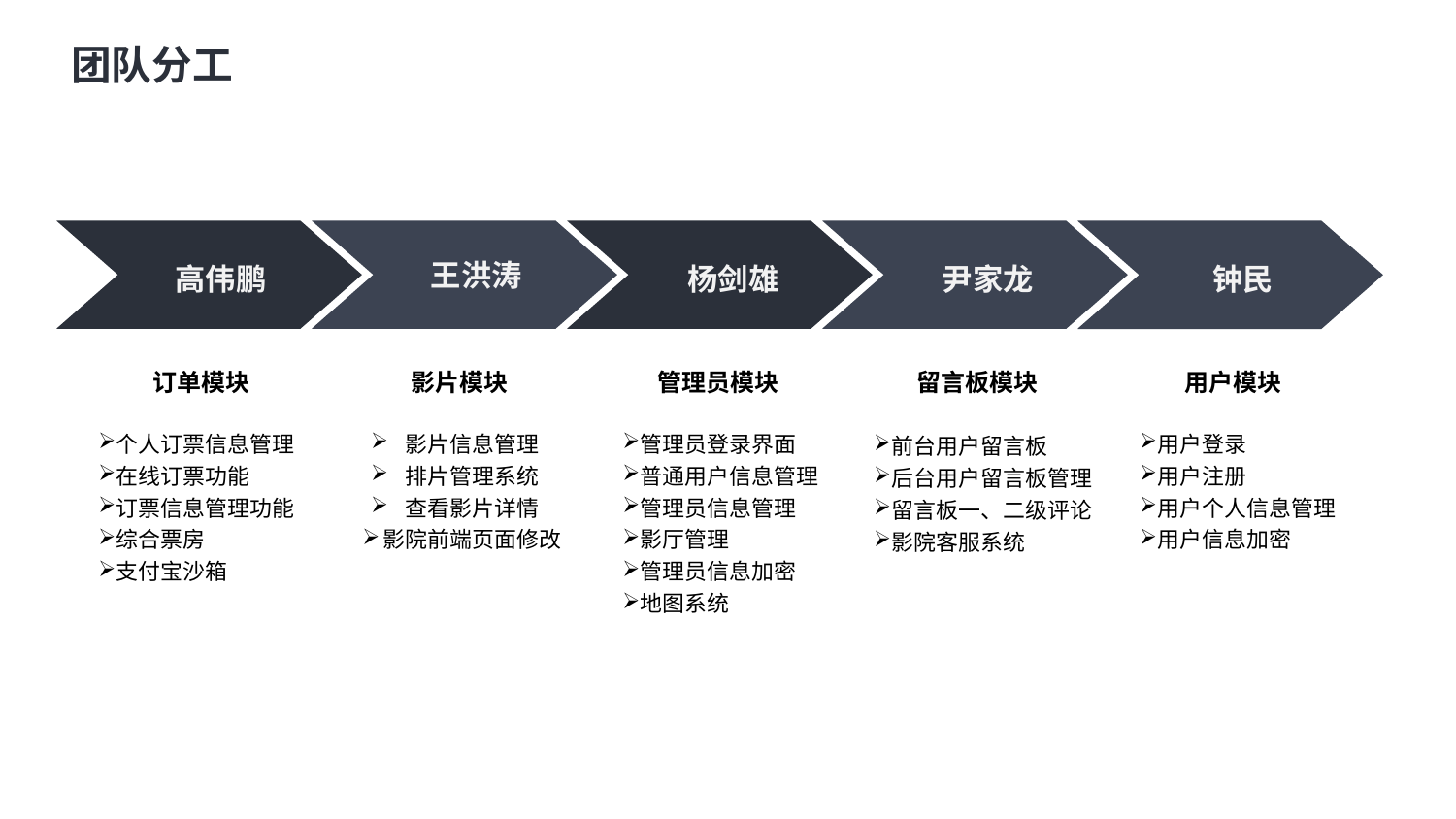

团队分工

高伟鹏

王洪涛

杨剑雄

尹家龙

钟民
订单模块
影片模块
管理员模块
留言板模块
用户模块
个人订票信息管理
在线订票功能
订票信息管理功能
综合票房
支付宝沙箱
影片信息管理
排片管理系统
查看影片详情
影院前端页面修改

管理员登录界面
普通用户信息管理
管理员信息管理
影厅管理
管理员信息加密
地图系统
用户登录
用户注册
用户个人信息管理
用户信息加密
前台用户留言板
后台用户留言板管理
留言板一、二级评论
影院客服系统